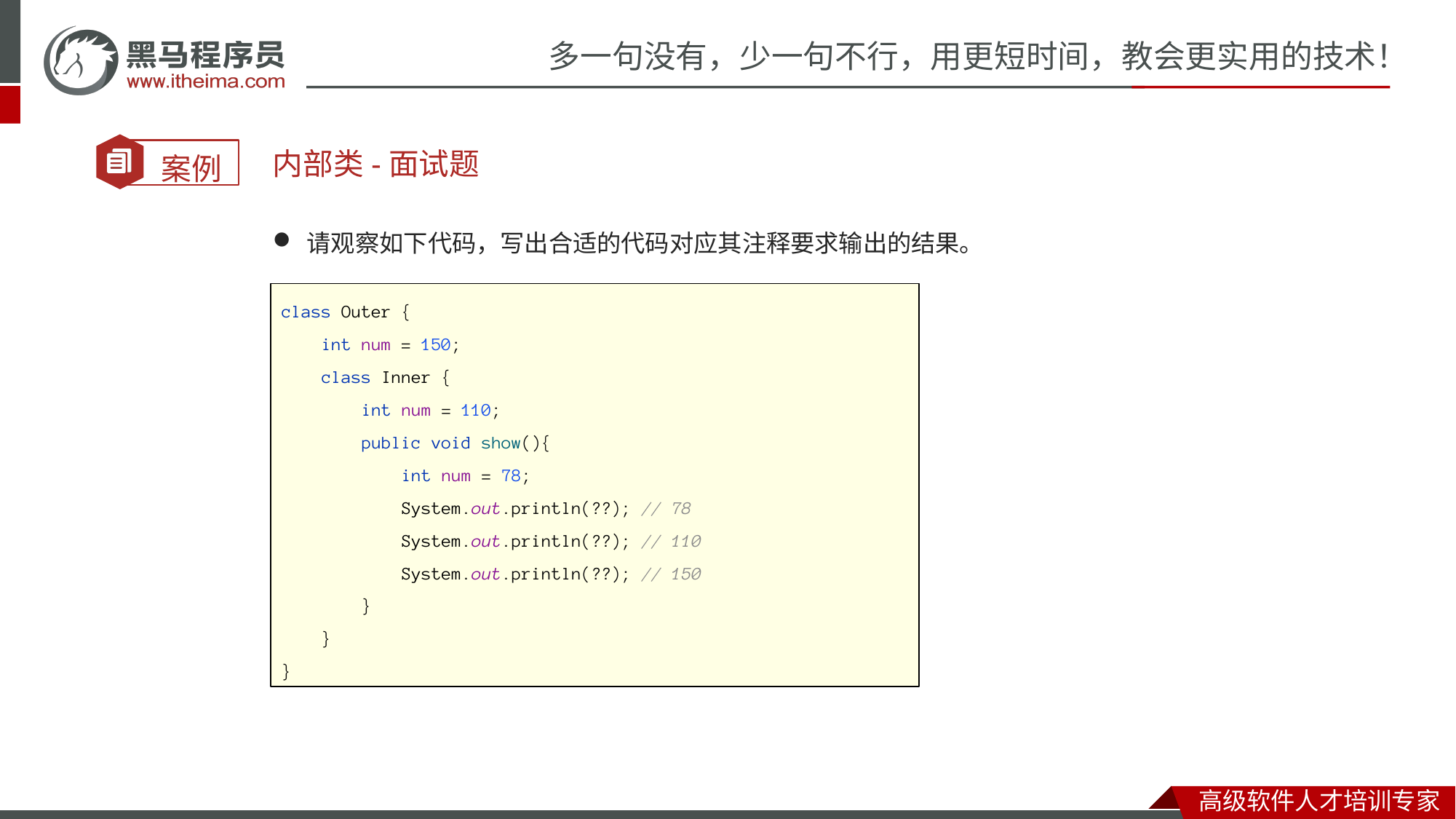

内部类-面试题
请观察如下代码，写出合适的代码对应其注释要求输出的结果。
class Outer {
    int num = 150;
    class Inner {
        int num = 110;
        public void show(){
            int num = 78;
            System.out.println(??); // 78
            System.out.println(??); // 110
            System.out.println(??); // 150
        }
    }
}